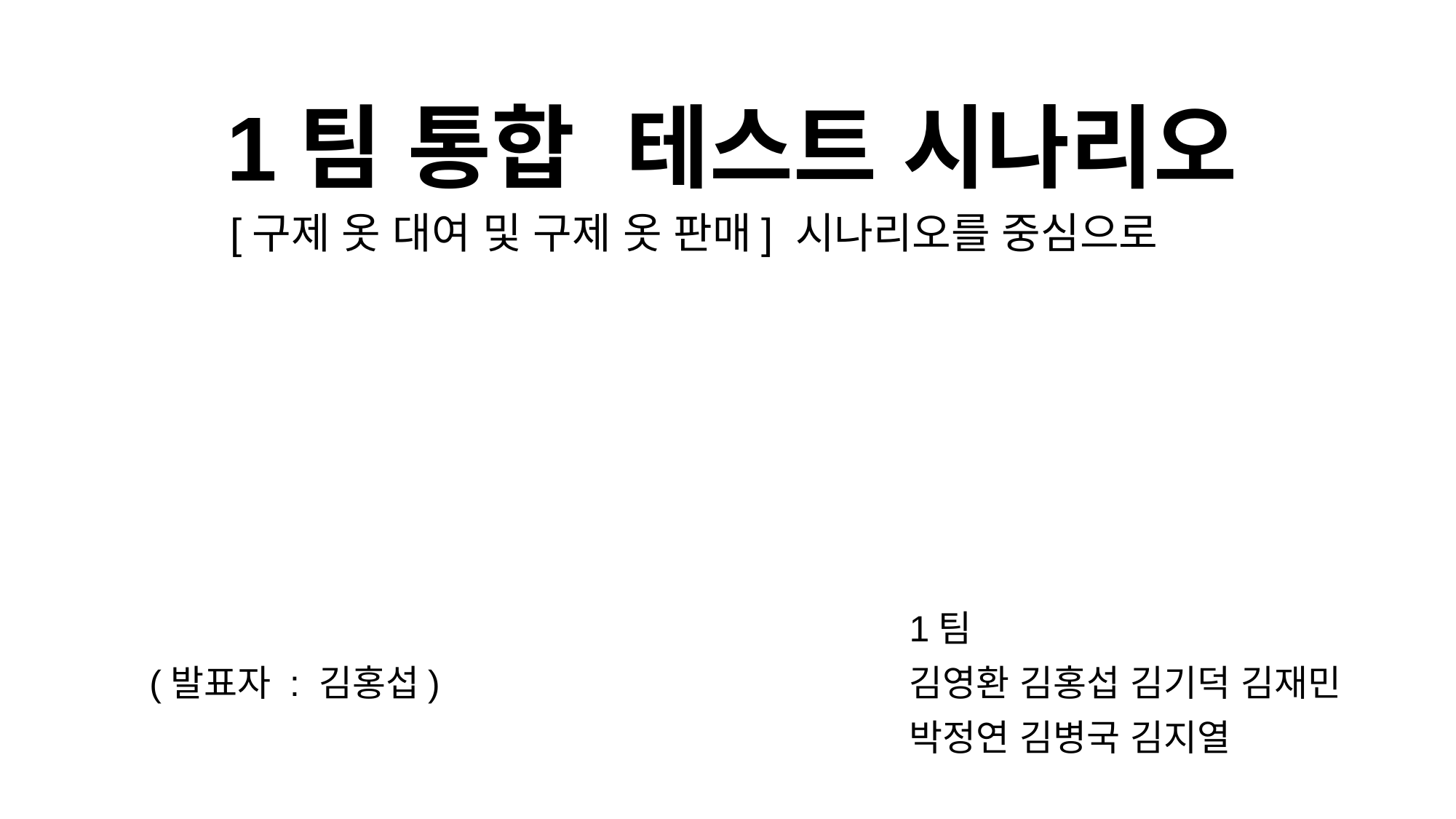

# 1팀 통합  테스트 시나리오
[구제 옷 대여 및 구제 옷 판매] 시나리오를 중심으로
1팀
김영환 김홍섭 김기덕 김재민
박정연 김병국 김지열
(발표자 : 김홍섭)